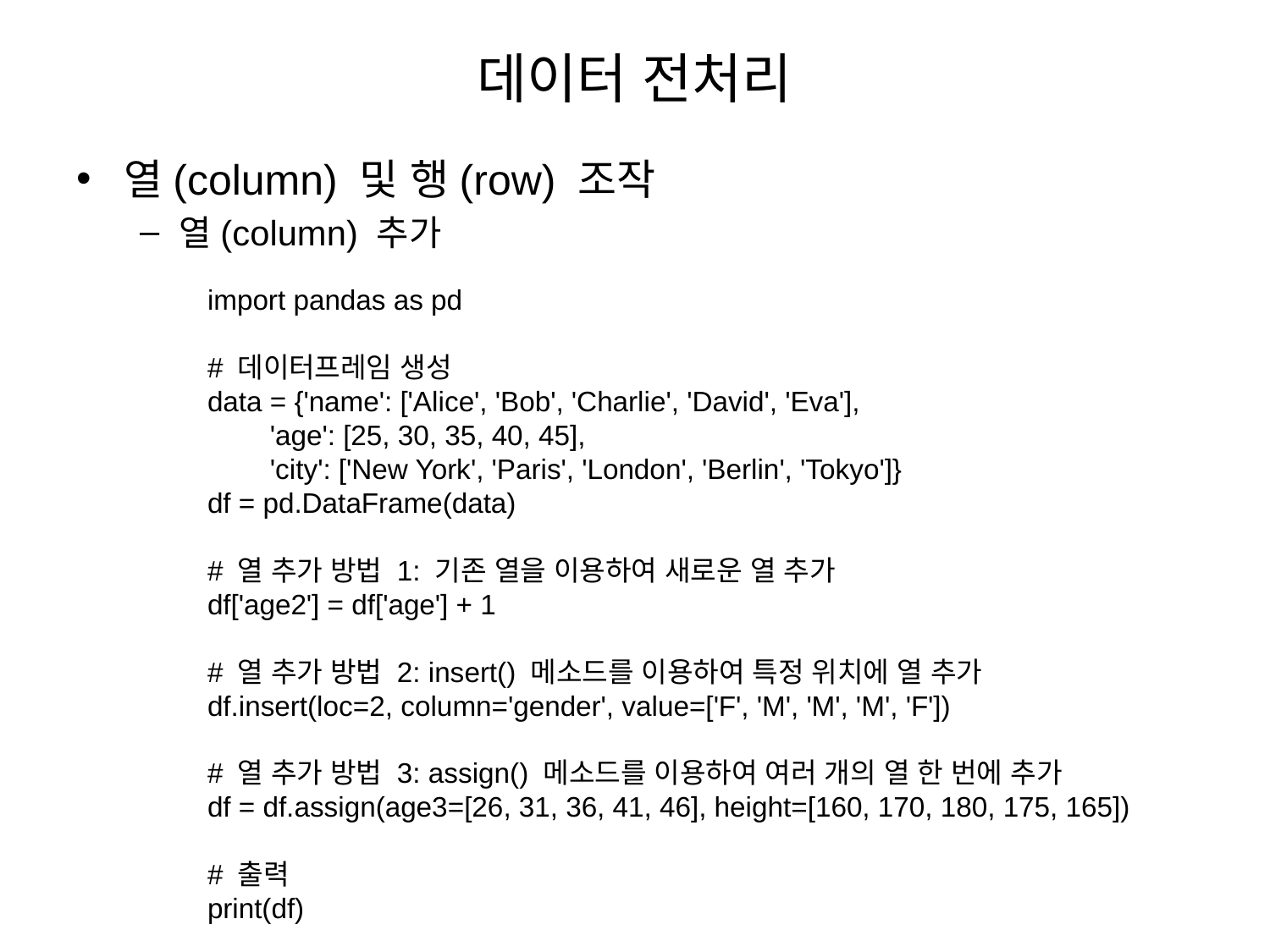

# 데이터 전처리
열(column) 및 행(row) 조작
열(column) 추가
import pandas as pd

# 데이터프레임 생성
data = {'name': ['Alice', 'Bob', 'Charlie', 'David', 'Eva'],
        'age': [25, 30, 35, 40, 45],
        'city': ['New York', 'Paris', 'London', 'Berlin', 'Tokyo']}
df = pd.DataFrame(data)

# 열 추가 방법 1: 기존 열을 이용하여 새로운 열 추가
df['age2'] = df['age'] + 1

# 열 추가 방법 2: insert() 메소드를 이용하여 특정 위치에 열 추가
df.insert(loc=2, column='gender', value=['F', 'M', 'M', 'M', 'F'])

# 열 추가 방법 3: assign() 메소드를 이용하여 여러 개의 열 한 번에 추가
df = df.assign(age3=[26, 31, 36, 41, 46], height=[160, 170, 180, 175, 165])

# 출력
print(df)